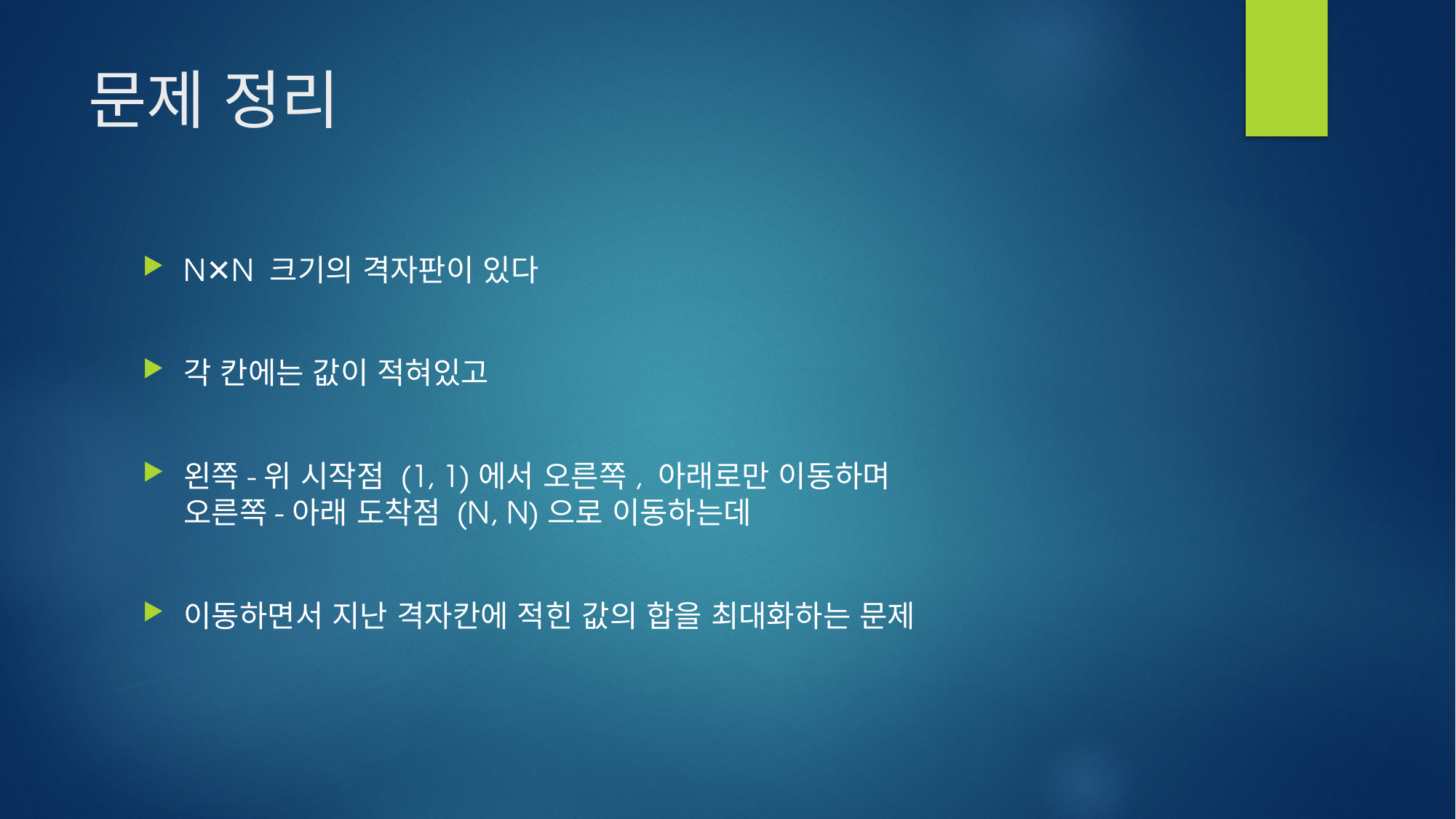

# 문제 정리
N✕N 크기의 격자판이 있다

각 칸에는 값이 적혀있고

왼쪽-위 시작점 (1, 1)에서 오른쪽, 아래로만 이동하며
오른쪽-아래 도착점 (N, N)으로 이동하는데

이동하면서 지난 격자칸에 적힌 값의 합을 최대화하는 문제